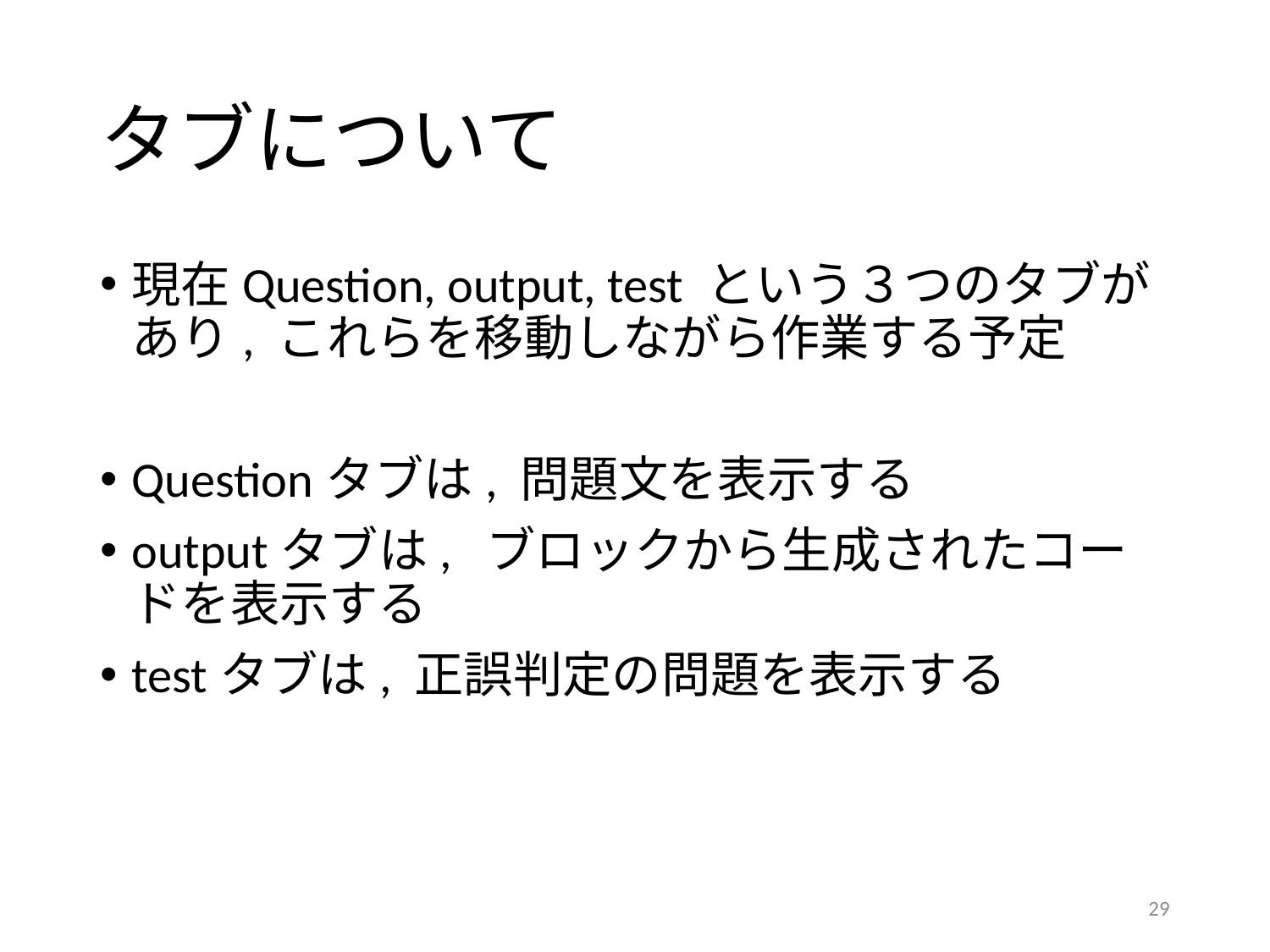

# タブについて
現在Question, output, test という３つのタブがあり, これらを移動しながら作業する予定

Questionタブは, 問題文を表示する
outputタブは,  ブロックから生成されたコードを表示する
testタブは, 正誤判定の問題を表示する
29